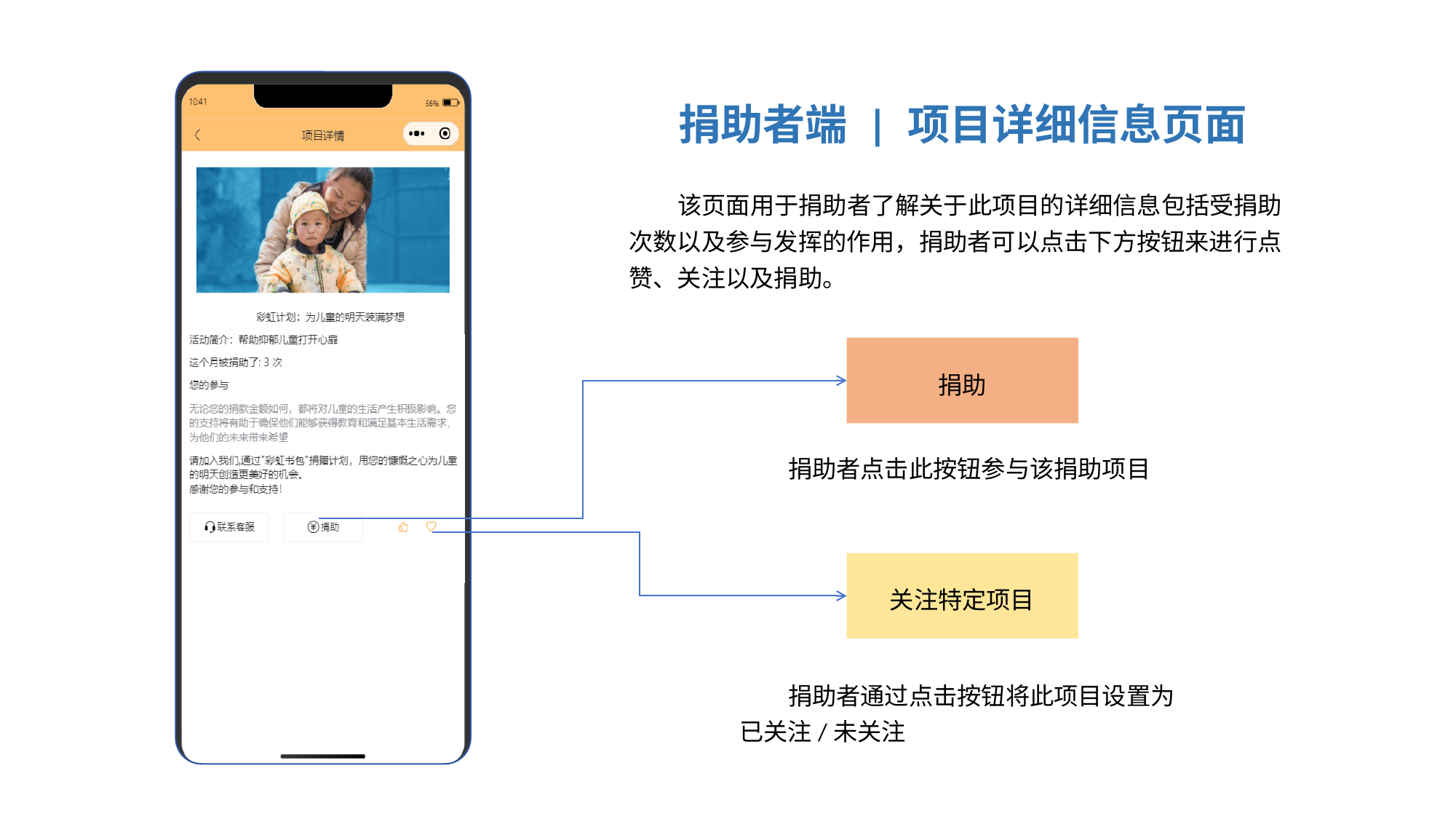

捐助者端 | 项目详细信息页面
该页面用于捐助者了解关于此项目的详细信息包括受捐助次数以及参与发挥的作用，捐助者可以点击下方按钮来进行点赞、关注以及捐助。
捐助
捐助者点击此按钮参与该捐助项目
关注特定项目
捐助者通过点击按钮将此项目设置为已关注/未关注